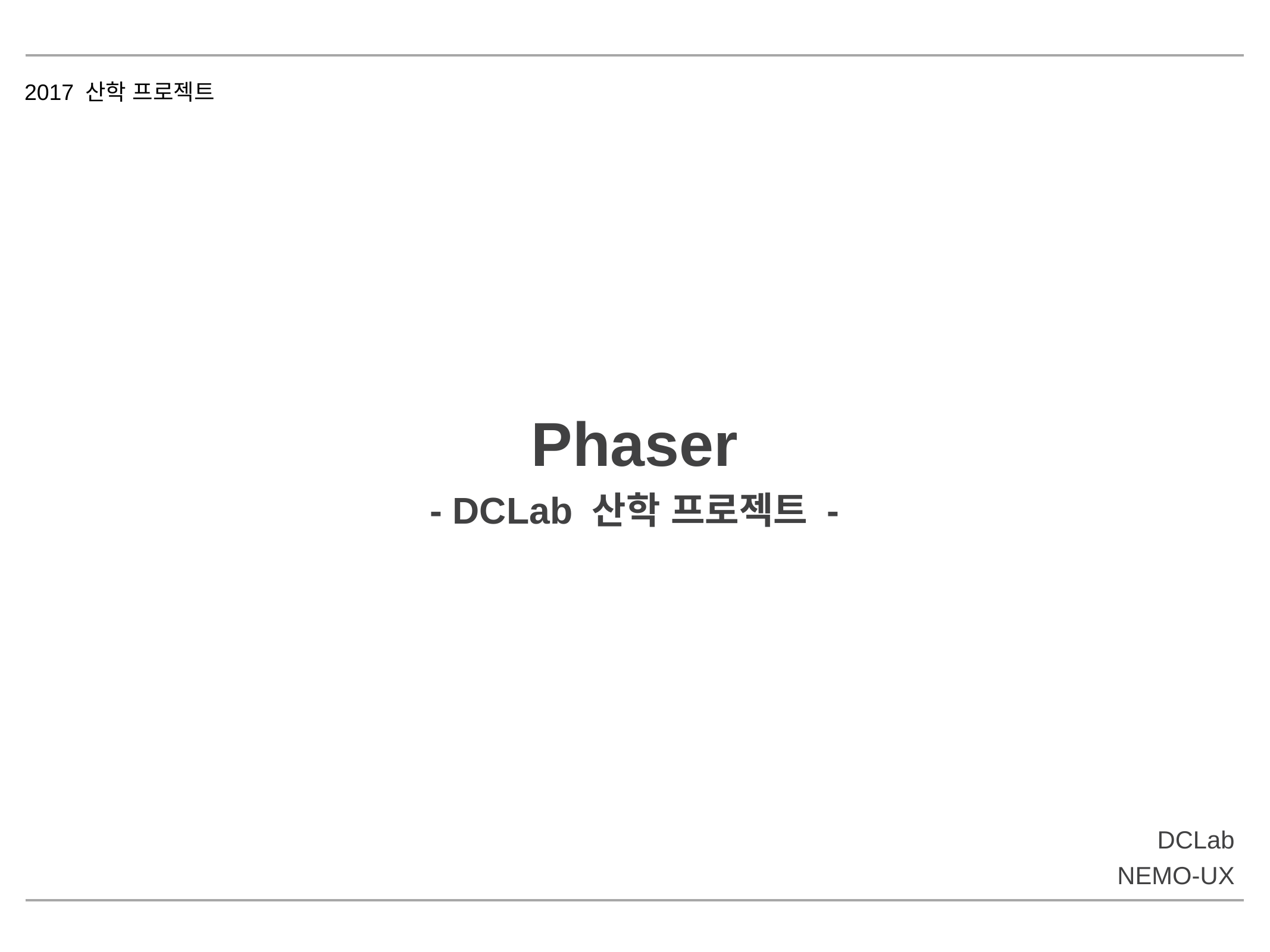

산학 프로젝트
Phaser
- DCLab 산학 프로젝트 -
DCLab
NEMO-UX